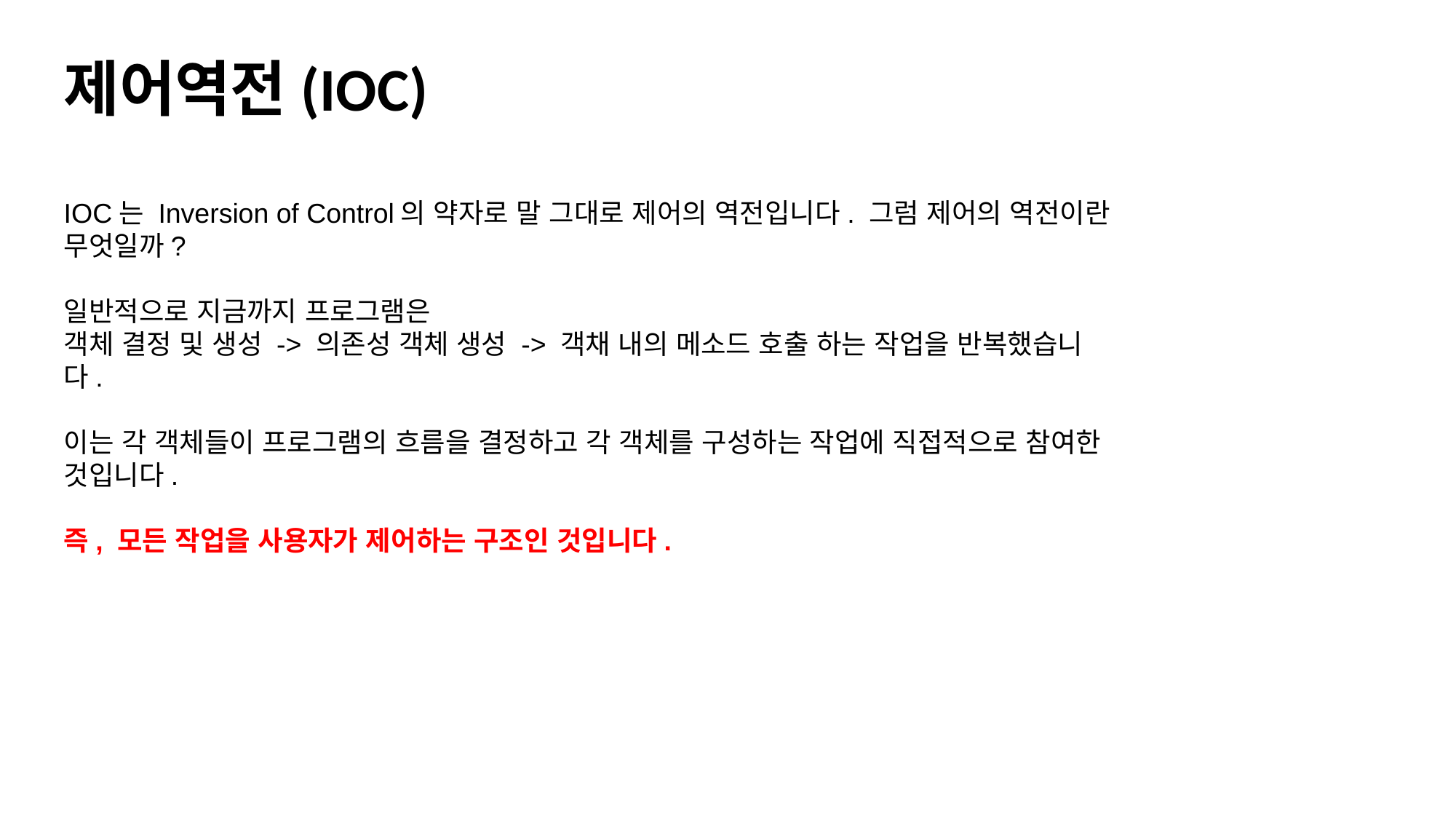

제어역전(IOC)

IOC는 Inversion of Control의 약자로 말 그대로 제어의 역전입니다. 그럼 제어의 역전이란 무엇일까?

일반적으로 지금까지 프로그램은
객체 결정 및 생성 -> 의존성 객체 생성 -> 객채 내의 메소드 호출 하는 작업을 반복했습니다.

이는 각 객체들이 프로그램의 흐름을 결정하고 각 객체를 구성하는 작업에 직접적으로 참여한 것입니다.

즉, 모든 작업을 사용자가 제어하는 구조인 것입니다.